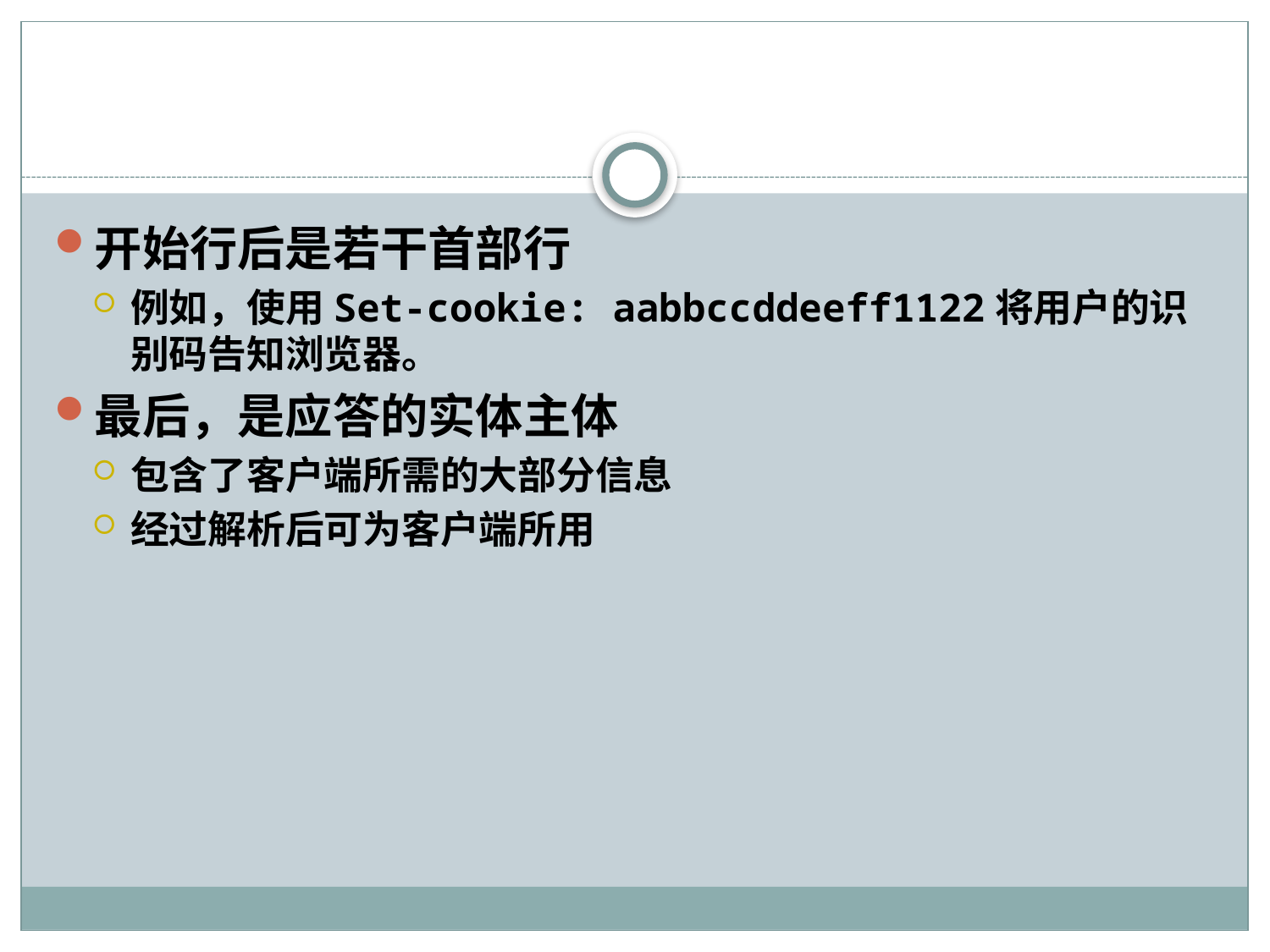

#
开始行后是若干首部行
例如，使用Set-cookie: aabbccddeeff1122将用户的识别码告知浏览器。
最后，是应答的实体主体
包含了客户端所需的大部分信息
经过解析后可为客户端所用